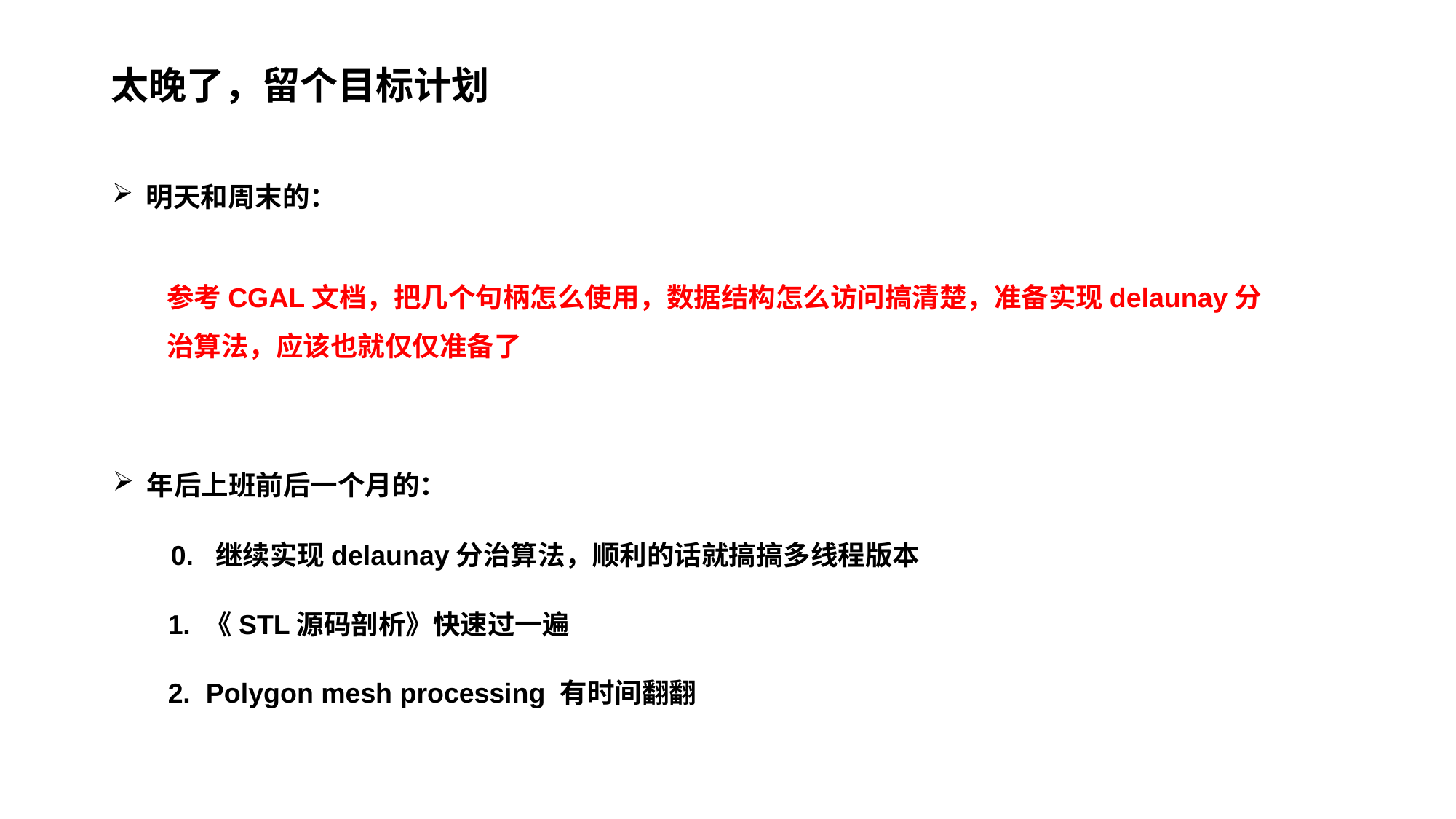

# 太晚了，留个目标计划
明天和周末的：
参考CGAL文档，把几个句柄怎么使用，数据结构怎么访问搞清楚，准备实现delaunay分治算法，应该也就仅仅准备了
年后上班前后一个月的：
0.  继续实现delaunay分治算法，顺利的话就搞搞多线程版本
1. 《STL源码剖析》快速过一遍
2.  Polygon mesh processing 有时间翻翻